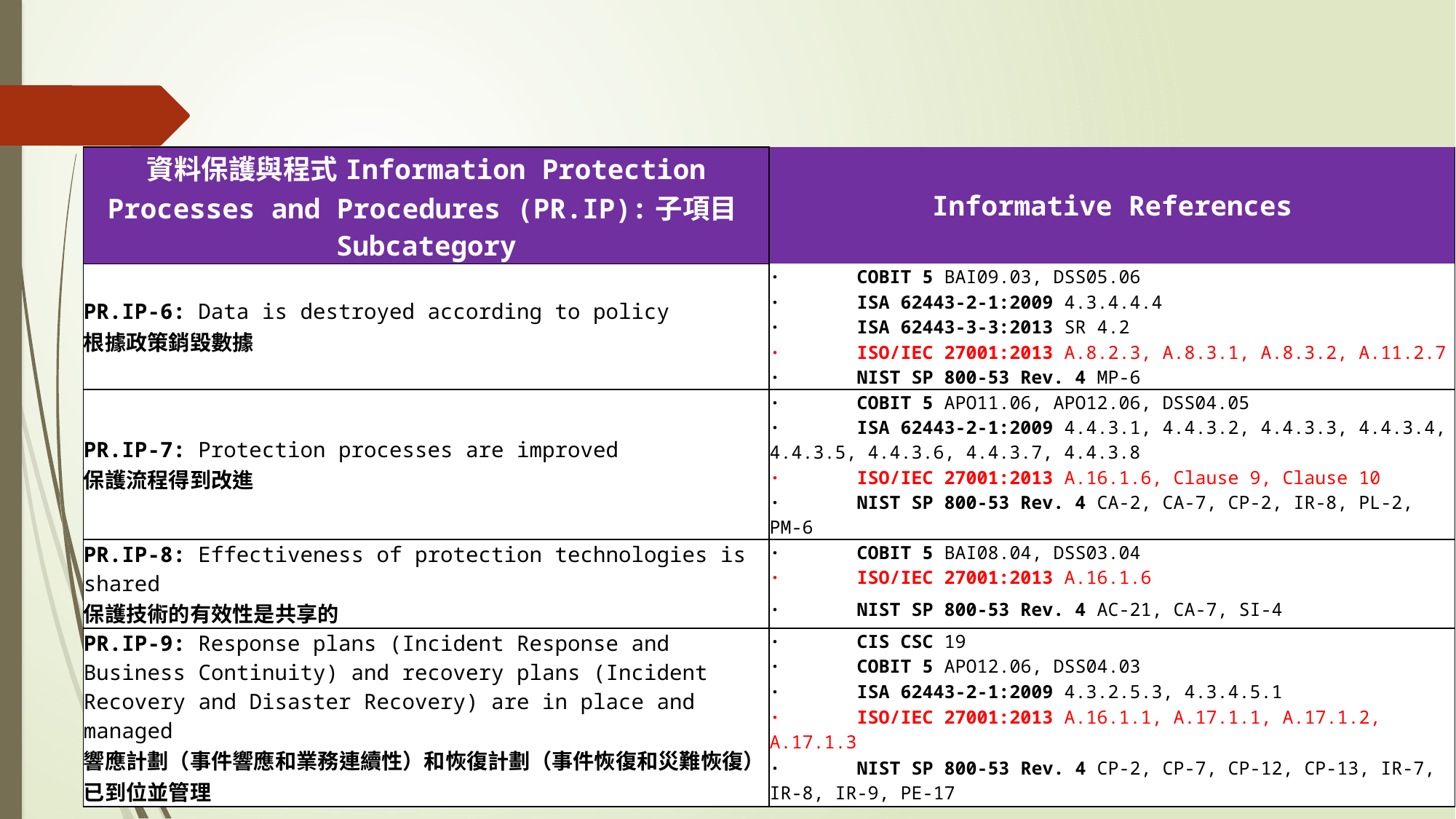

| 資料保護與程式Information Protection Processes and Procedures (PR.IP):子項目Subcategory | Informative References |
| --- | --- |
| PR.IP-6: Data is destroyed according to policy 根據政策銷毀數據 | ·       COBIT 5 BAI09.03, DSS05.06 |
|  | ·       ISA 62443-2-1:2009 4.3.4.4.4 |
|  | ·       ISA 62443-3-3:2013 SR 4.2 |
|  | ·       ISO/IEC 27001:2013 A.8.2.3, A.8.3.1, A.8.3.2, A.11.2.7 |
|  | ·       NIST SP 800-53 Rev. 4 MP-6 |
| PR.IP-7: Protection processes are improved 保護流程得到改進 | ·       COBIT 5 APO11.06, APO12.06, DSS04.05 |
|  | ·       ISA 62443-2-1:2009 4.4.3.1, 4.4.3.2, 4.4.3.3, 4.4.3.4, 4.4.3.5, 4.4.3.6, 4.4.3.7, 4.4.3.8 |
|  | ·       ISO/IEC 27001:2013 A.16.1.6, Clause 9, Clause 10 |
|  | ·       NIST SP 800-53 Rev. 4 CA-2, CA-7, CP-2, IR-8, PL-2, PM-6 |
| PR.IP-8: Effectiveness of protection technologies is shared 保護技術的有效性是共享的 | ·       COBIT 5 BAI08.04, DSS03.04 |
|  | ·       ISO/IEC 27001:2013 A.16.1.6 |
|  | ·       NIST SP 800-53 Rev. 4 AC-21, CA-7, SI-4 |
| PR.IP-9: Response plans (Incident Response and Business Continuity) and recovery plans (Incident Recovery and Disaster Recovery) are in place and managed 響應計劃（事件響應和業務連續性）和恢復計劃（事件恢復和災難恢復）已到位並管理 | ·       CIS CSC 19 |
|  | ·       COBIT 5 APO12.06, DSS04.03 |
|  | ·       ISA 62443-2-1:2009 4.3.2.5.3, 4.3.4.5.1 |
|  | ·       ISO/IEC 27001:2013 A.16.1.1, A.17.1.1, A.17.1.2, A.17.1.3 |
|  | ·       NIST SP 800-53 Rev. 4 CP-2, CP-7, CP-12, CP-13, IR-7, IR-8, IR-9, PE-17 |